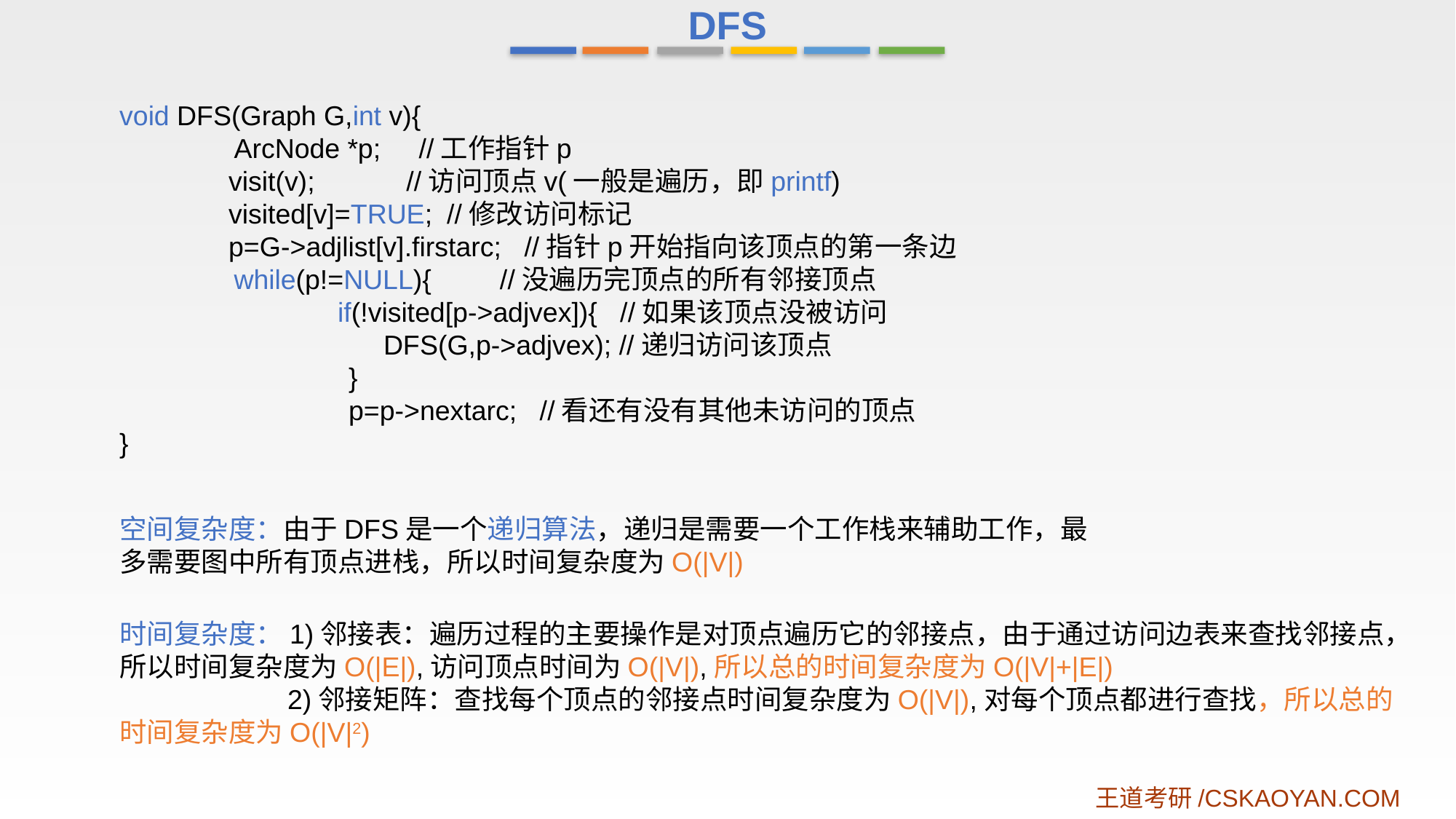

DFS

void DFS(Graph G,int v){
               ArcNode *p;     //工作指针p
	visit(v);	         //访问顶点v(一般是遍历，即printf)
	visited[v]=TRUE;	//修改访问标记
	p=G->adjlist[v].firstarc;   //指针p开始指向该顶点的第一条边
               while(p!=NULL){         //没遍历完顶点的所有邻接顶点
		if(!visited[p->adjvex]){   //如果该顶点没被访问
		      DFS(G,p->adjvex); //递归访问该顶点
                              }
                              p=p->nextarc;   //看还有没有其他未访问的顶点
}
空间复杂度：由于DFS是一个递归算法，递归是需要一个工作栈来辅助工作，最多需要图中所有顶点进栈，所以时间复杂度为O(|V|)
时间复杂度：1)邻接表：遍历过程的主要操作是对顶点遍历它的邻接点，由于通过访问边表来查找邻接点，所以时间复杂度为O(|E|),访问顶点时间为O(|V|),所以总的时间复杂度为O(|V|+|E|)
                      2)邻接矩阵：查找每个顶点的邻接点时间复杂度为O(|V|),对每个顶点都进行查找，所以总的时间复杂度为O(|V|2)
王道考研/CSKAOYAN.COM